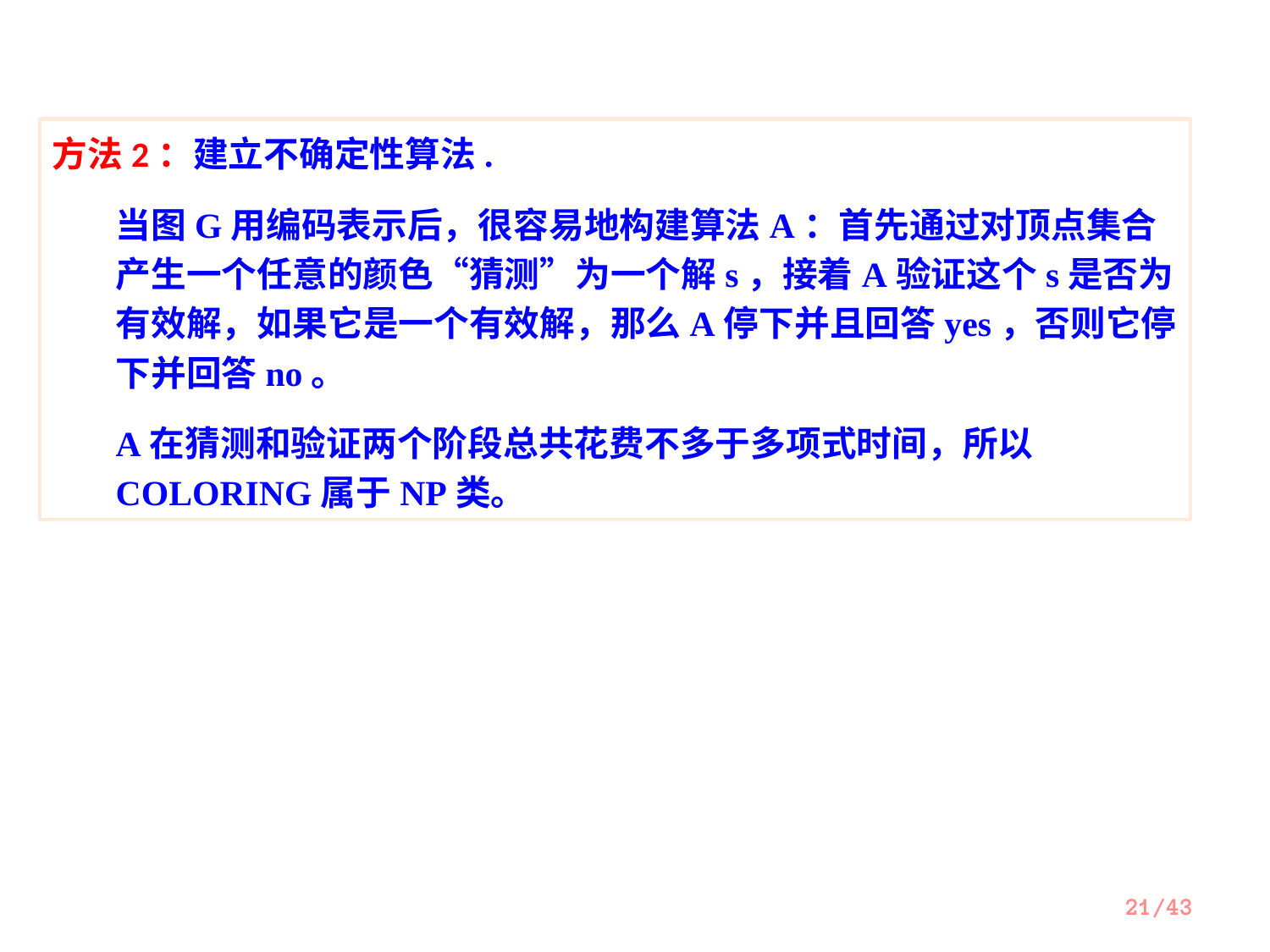

方法2：建立不确定性算法.
当图G用编码表示后，很容易地构建算法A：首先通过对顶点集合产生一个任意的颜色“猜测”为一个解s，接着A验证这个s是否为有效解，如果它是一个有效解，那么A停下并且回答yes，否则它停下并回答no。
A在猜测和验证两个阶段总共花费不多于多项式时间，所以COLORING属于NP类。
21/43